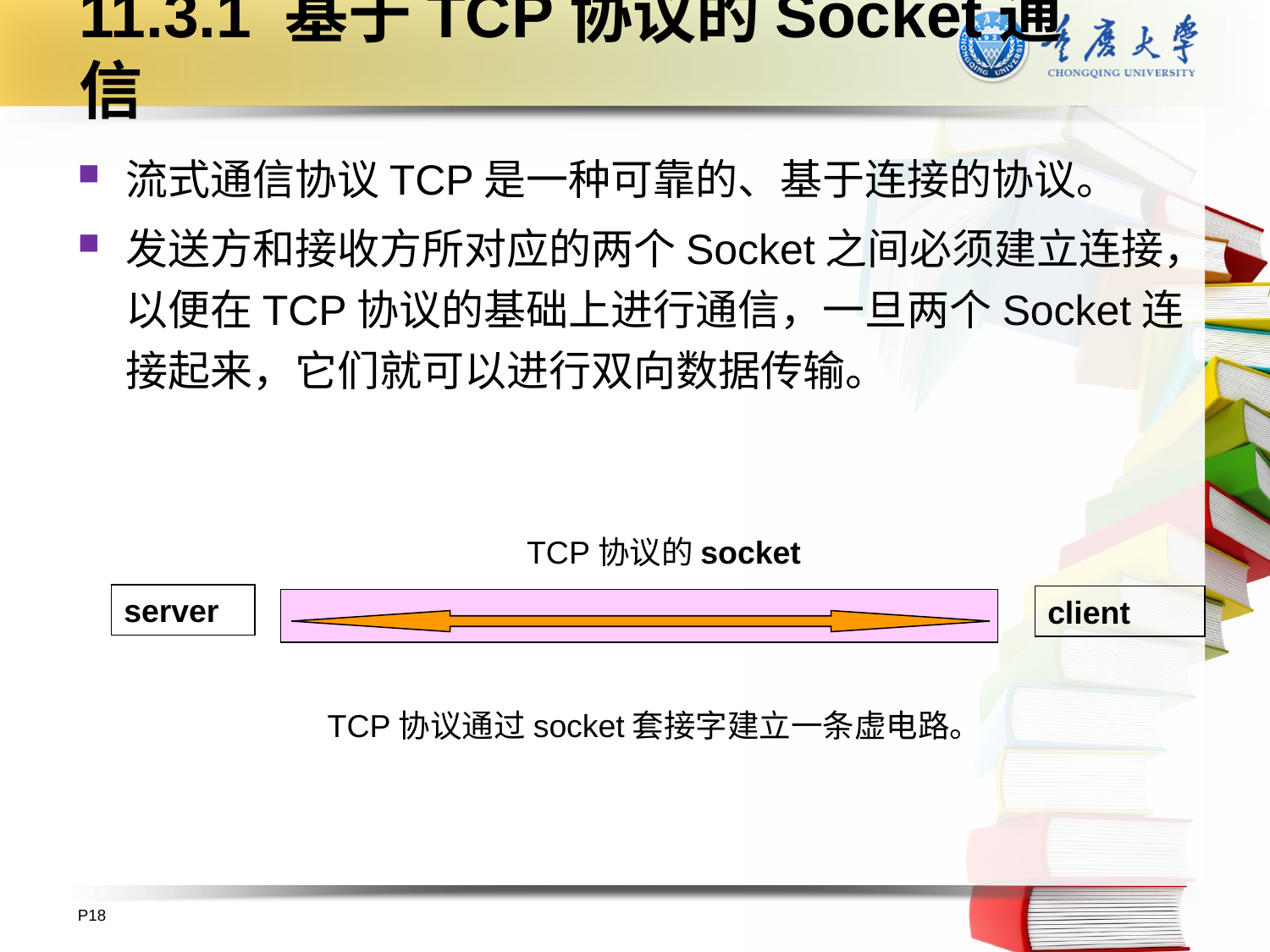

# 11.3.1 基于TCP协议的Socket通信
流式通信协议TCP是一种可靠的、基于连接的协议。
发送方和接收方所对应的两个Socket之间必须建立连接，以便在TCP协议的基础上进行通信，一旦两个Socket连接起来，它们就可以进行双向数据传输。

TCP协议的socket
server
client

TCP协议通过socket套接字建立一条虚电路。
P18